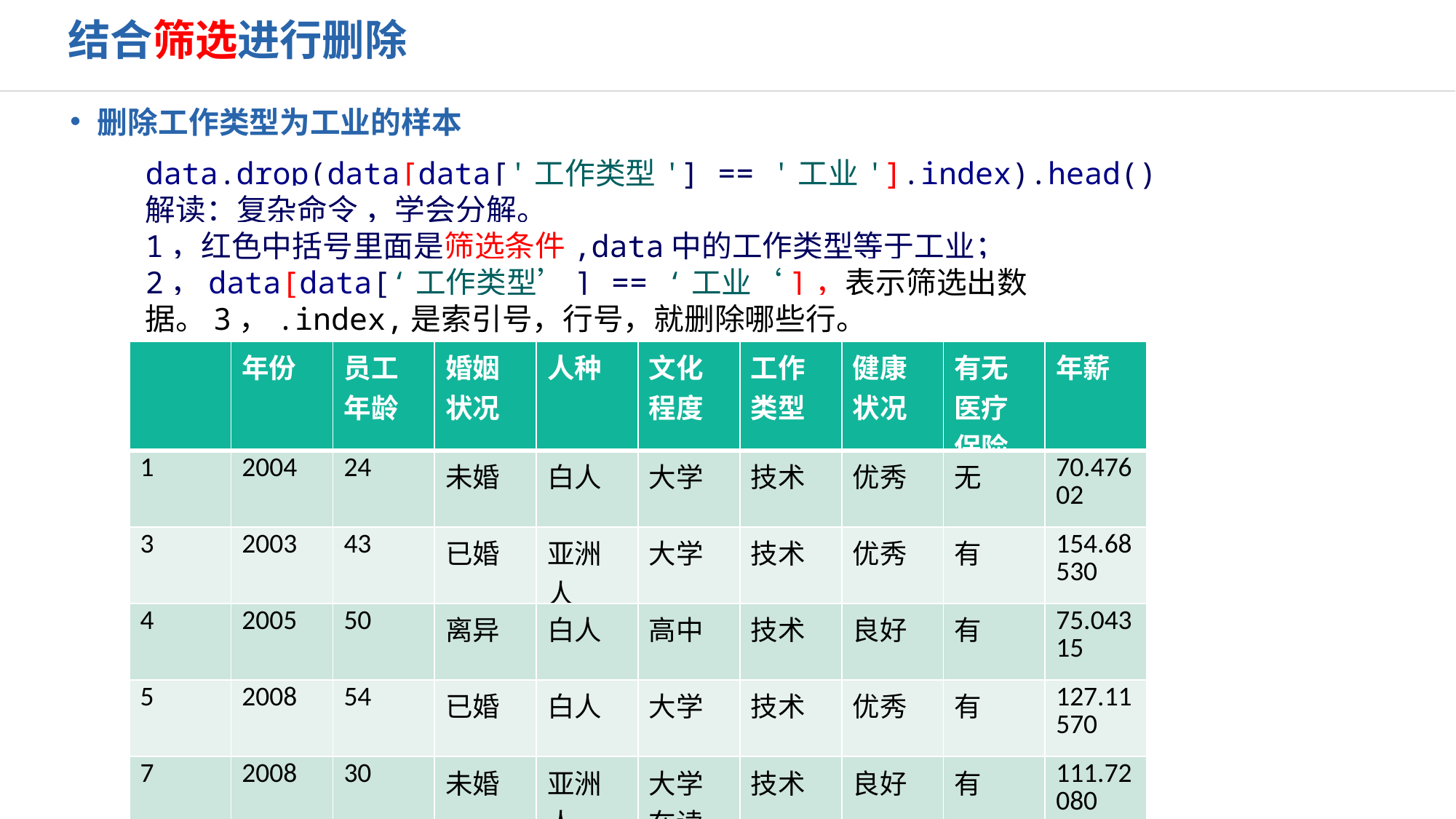

结合筛选进行删除
删除工作类型为工业的样本

data.drop(data[data['工作类型'] == '工业'].index).head()
解读：复杂命令 ，学会分解。
1，红色中括号里面是筛选条件,data中的工作类型等于工业；
2，data[data[‘工作类型’] == ‘工业‘]，表示筛选出数据。3，.index,是索引号，行号，就删除哪些行。
|  | 年份 | 员工年龄 | 婚姻状况 | 人种 | 文化程度 | 工作类型 | 健康状况 | 有无医疗保险 | 年薪 |
| --- | --- | --- | --- | --- | --- | --- | --- | --- | --- |
| 1 | 2004 | 24 | 未婚 | 白人 | 大学 | 技术 | 优秀 | 无 | 70.47602 |
| 3 | 2003 | 43 | 已婚 | 亚洲人 | 大学 | 技术 | 优秀 | 有 | 154.68530 |
| 4 | 2005 | 50 | 离异 | 白人 | 高中 | 技术 | 良好 | 有 | 75.04315 |
| 5 | 2008 | 54 | 已婚 | 白人 | 大学 | 技术 | 优秀 | 有 | 127.11570 |
| 7 | 2008 | 30 | 未婚 | 亚洲人 | 大学在读 | 技术 | 良好 | 有 | 111.72080 |